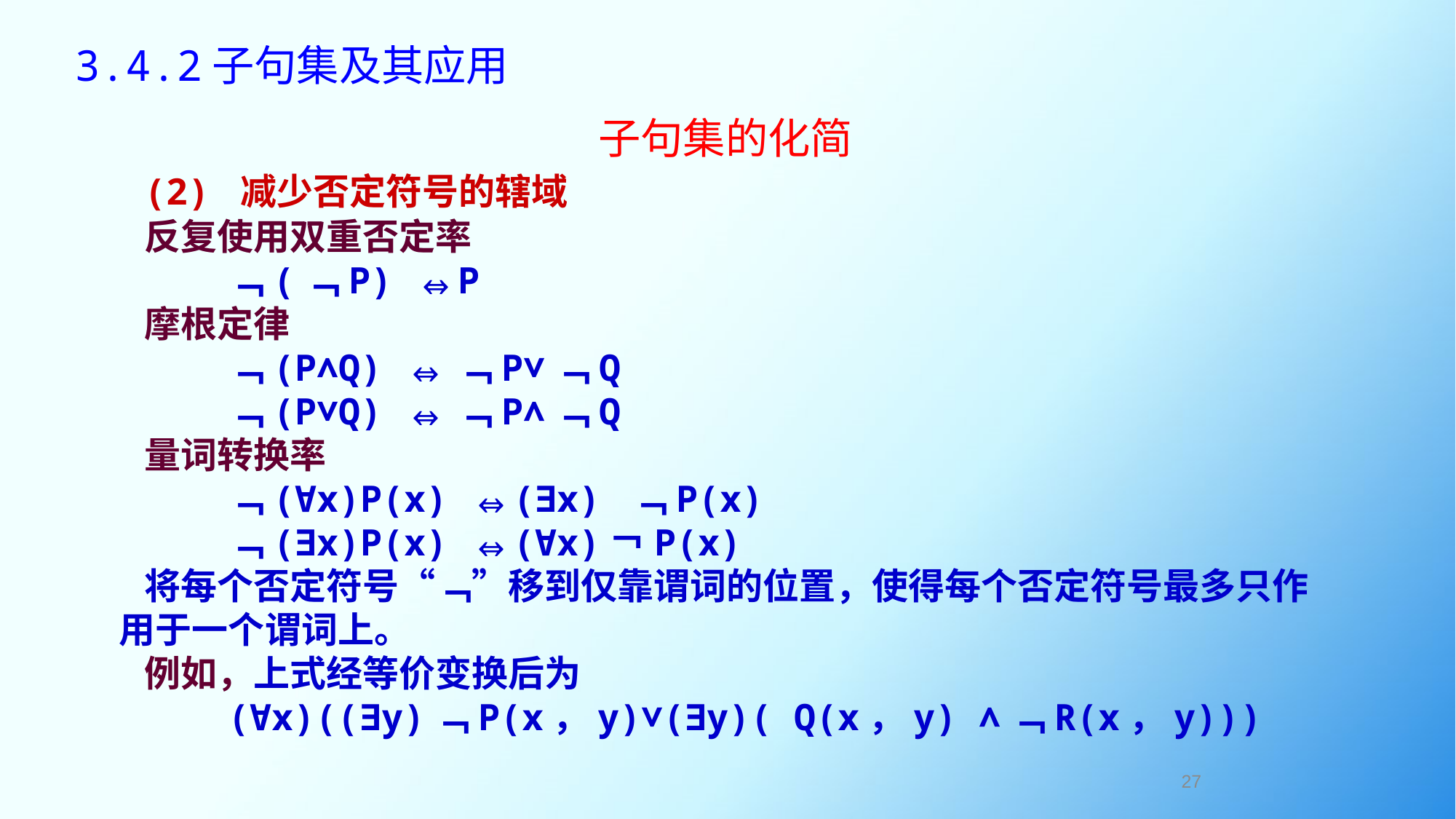

# 3.4.2子句集及其应用
子句集的化简
 (2) 减少否定符号的辖域
  反复使用双重否定率
	﹁(﹁P) ⇔P
  摩根定律
 	﹁(P∧Q) ⇔﹁P∨﹁Q
	﹁(P∨Q) ⇔﹁P∧﹁Q
  量词转换率
	﹁(∀x)P(x) ⇔(∃x) ﹁P(x)
	﹁(∃x)P(x) ⇔(∀x)￢P(x)
  将每个否定符号“﹁”移到仅靠谓词的位置，使得每个否定符号最多只作用于一个谓词上。
  例如，上式经等价变换后为
	(∀x)((∃y)﹁P(x，y)∨(∃y)( Q(x，y) ∧﹁R(x，y)))
27